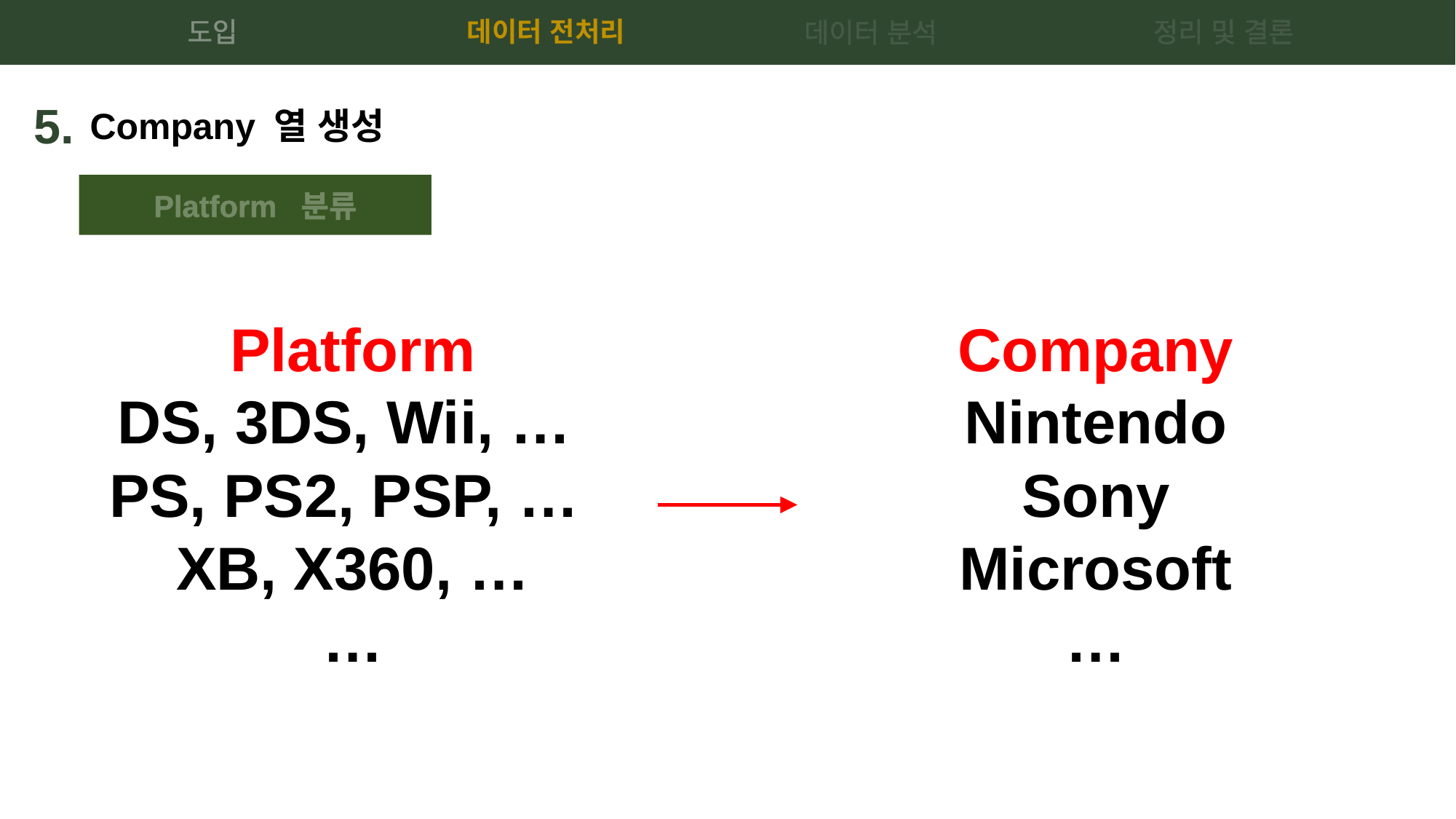

데이터 전처리
도입
정리 및 결론
데이터 분석
5.
Company 열 생성
Platform  분류
Company
Nintendo
Sony
Microsoft
…
Platform
DS, 3DS, Wii, …
PS, PS2, PSP, …
XB, X360, …
…